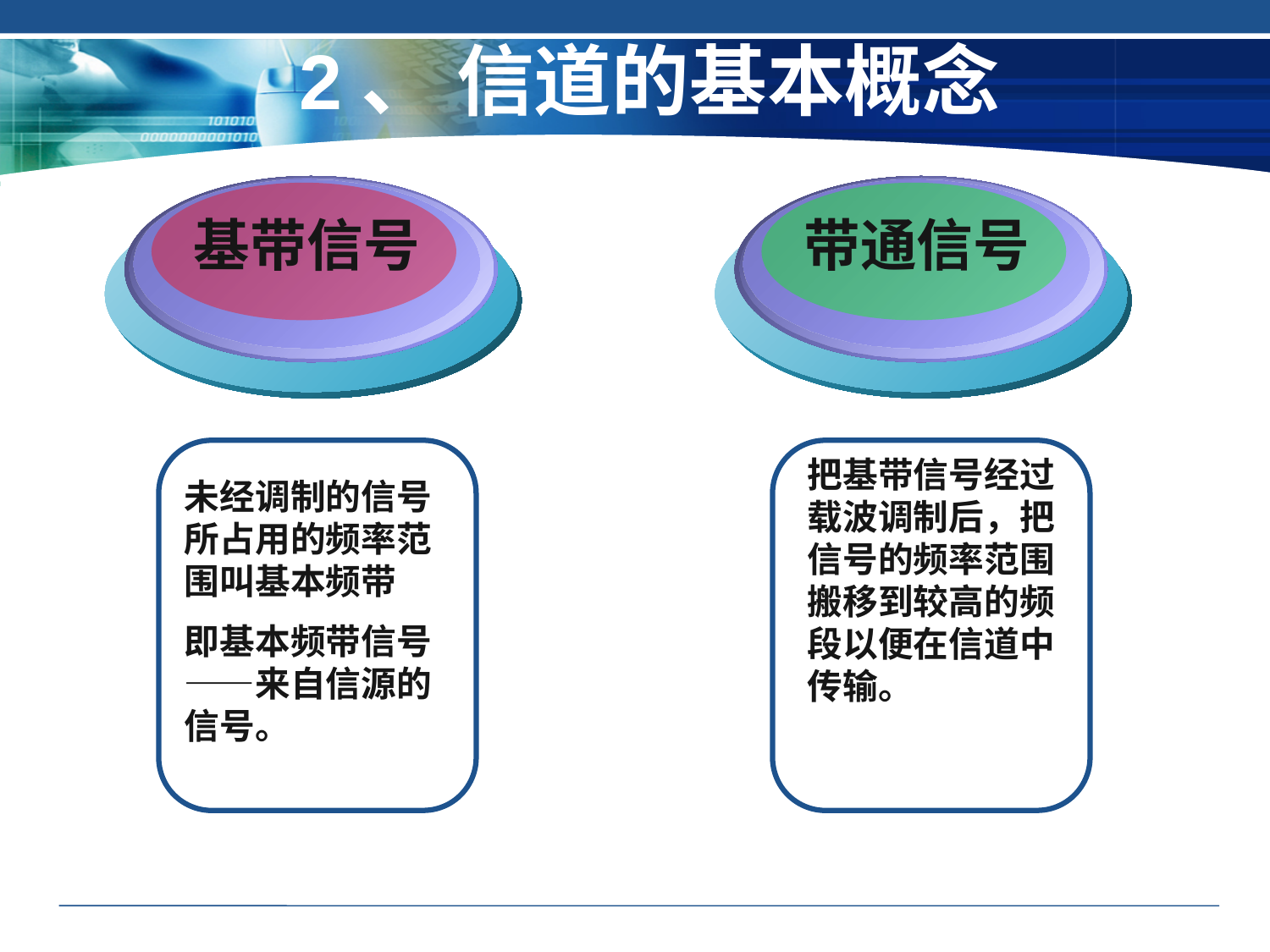

2、 信道的基本概念

基带信号

带通信号

未经调制的信号所占用的频率范围叫基本频带
即基本频带信号——来自信源的信号。

把基带信号经过载波调制后，把信号的频率范围搬移到较高的频段以便在信道中传输。